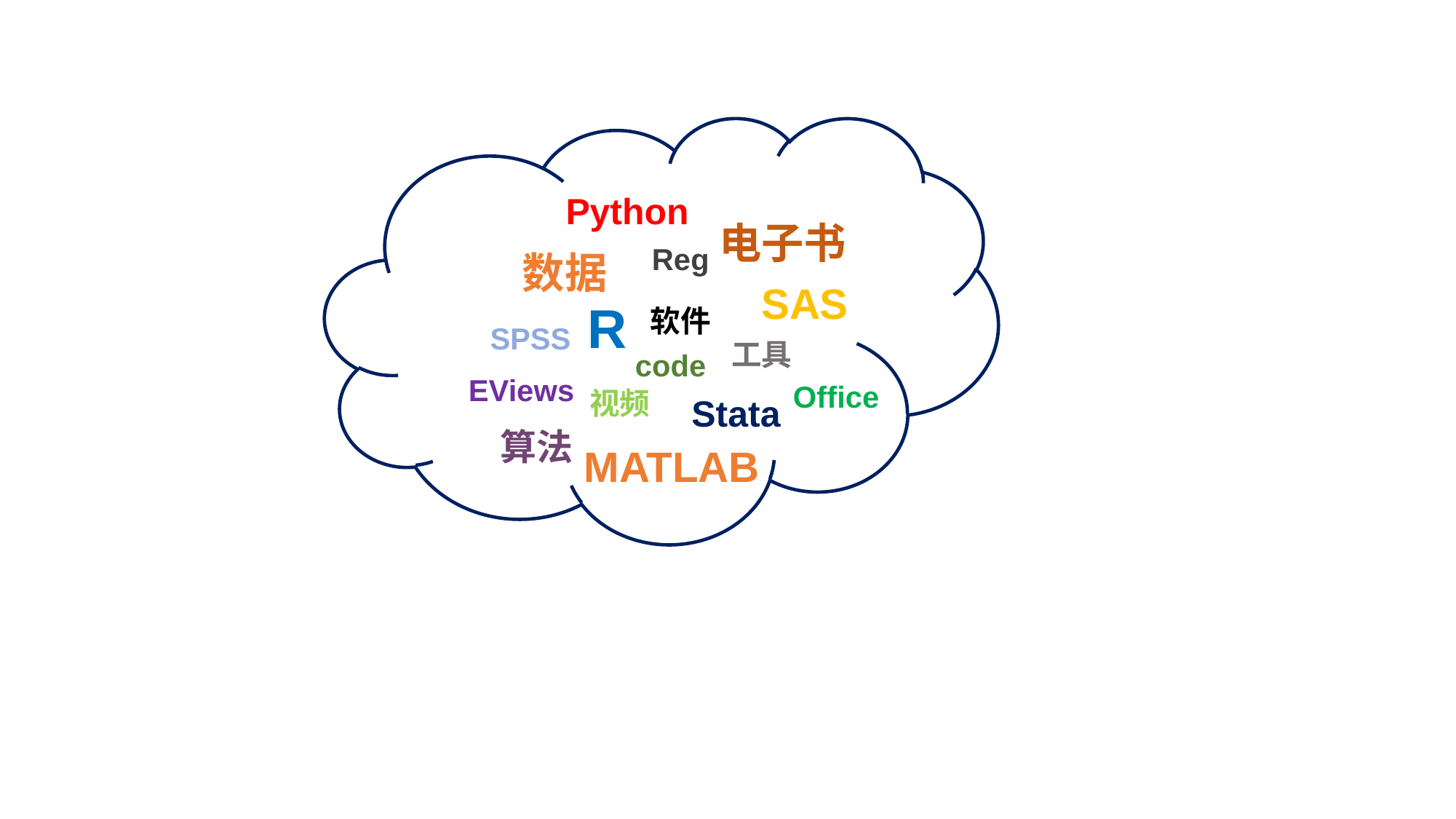

Python
电子书
Reg
数据
SAS
R
软件
SPSS
工具
code
EViews
Office
视频
Stata
算法
MATLAB